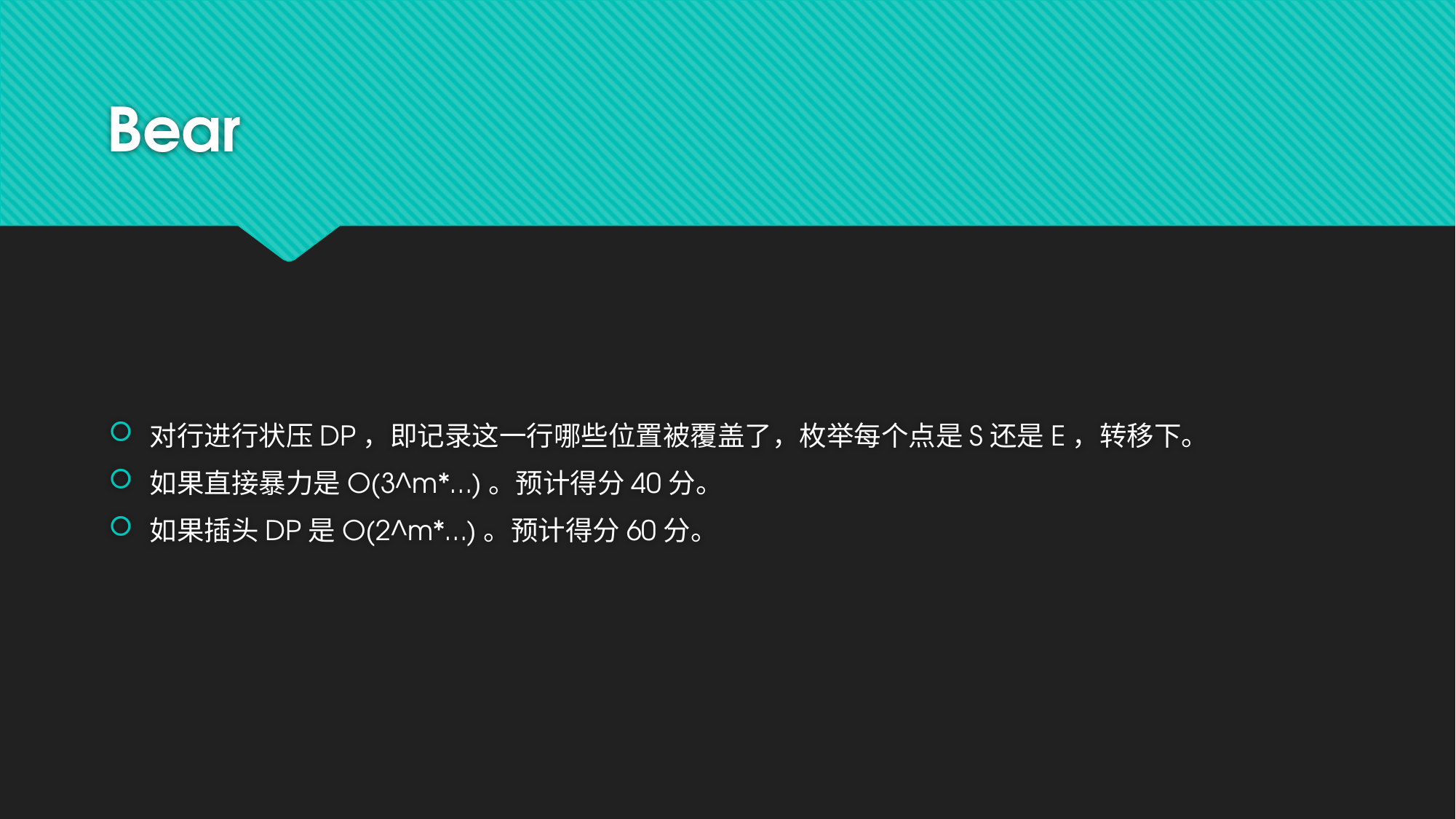

# Bear
对行进行状压DP，即记录这一行哪些位置被覆盖了，枚举每个点是S还是E，转移下。
如果直接暴力是O(3^m*…)。预计得分40分。
如果插头DP是O(2^m*…)。预计得分60分。